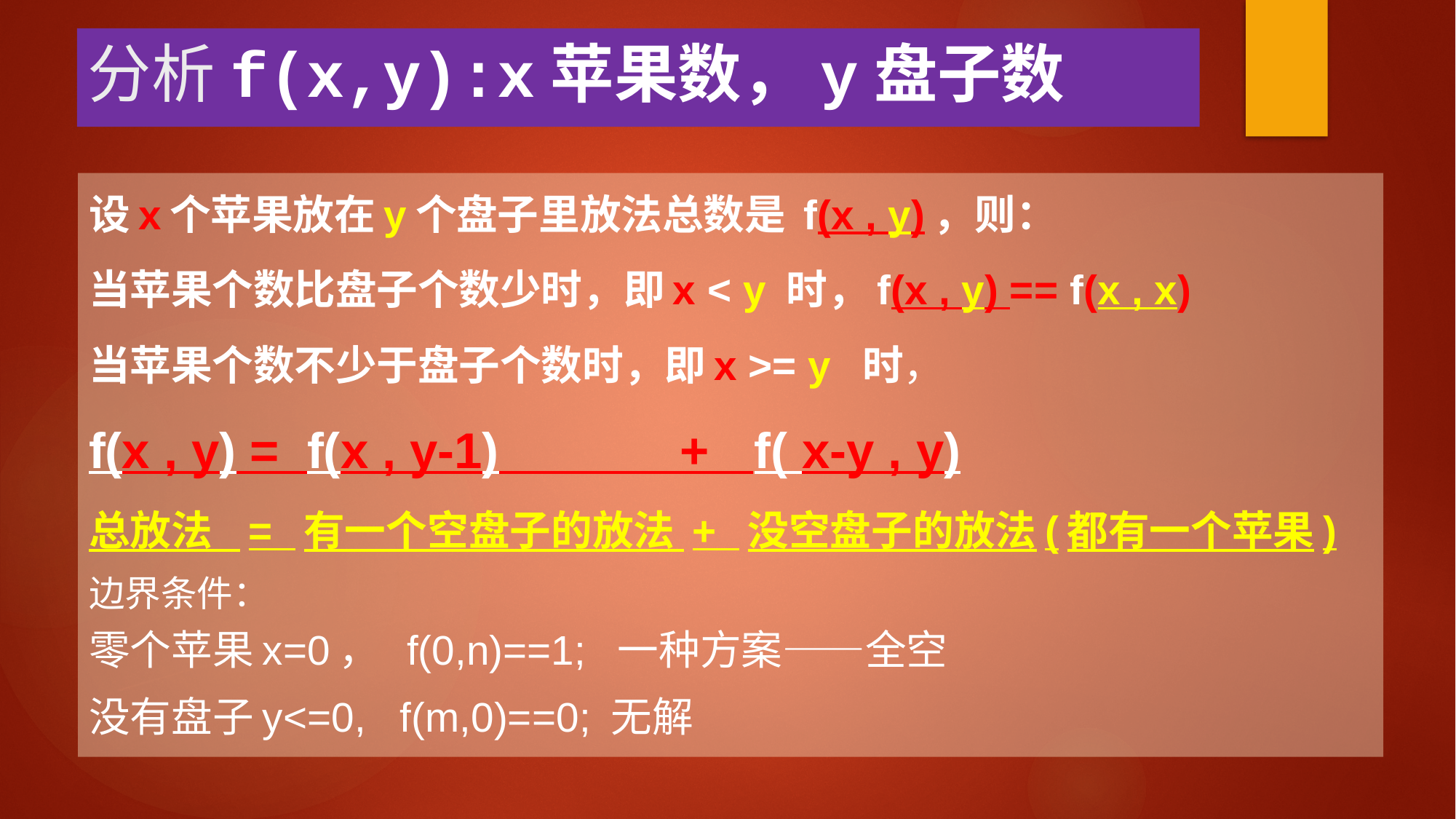

# 分析f(x,y):x苹果数，y盘子数
设x个苹果放在y个盘子里放法总数是 f(x , y)，则：
当苹果个数比盘子个数少时，即x < y 时，f(x , y) == f(x , x)
当苹果个数不少于盘子个数时，即x >= y  时，
f(x , y) =  f(x , y-1)             +   f( x-y , y)
总放法   =  有一个空盘子的放法 +  没空盘子的放法(都有一个苹果)
边界条件：
零个苹果x=0，  f(0,n)==1;  一种方案——全空
没有盘子y<=0,   f(m,0)==0; 无解